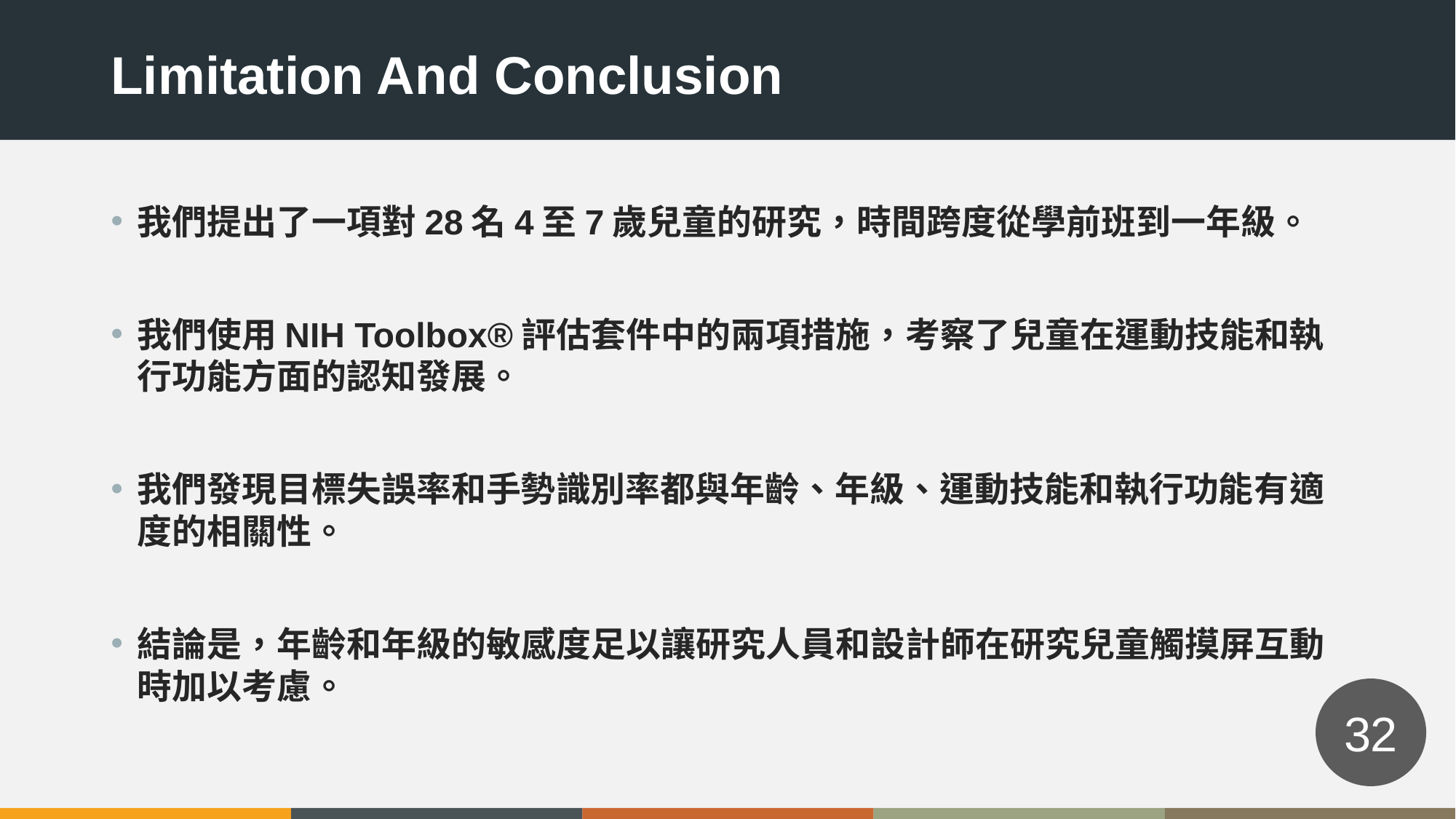

Limitation And Conclusion
我們提出了一項對28名4至7歲兒童的研究，時間跨度從學前班到一年級。

我們使用NIH Toolbox®評估套件中的兩項措施，考察了兒童在運動技能和執行功能方面的認知發展。

我們發現目標失誤率和手勢識別率都與年齡、年級、運動技能和執行功能有適度的相關性。

結論是，年齡和年級的敏感度足以讓研究人員和設計師在研究兒童觸摸屏互動時加以考慮。
32